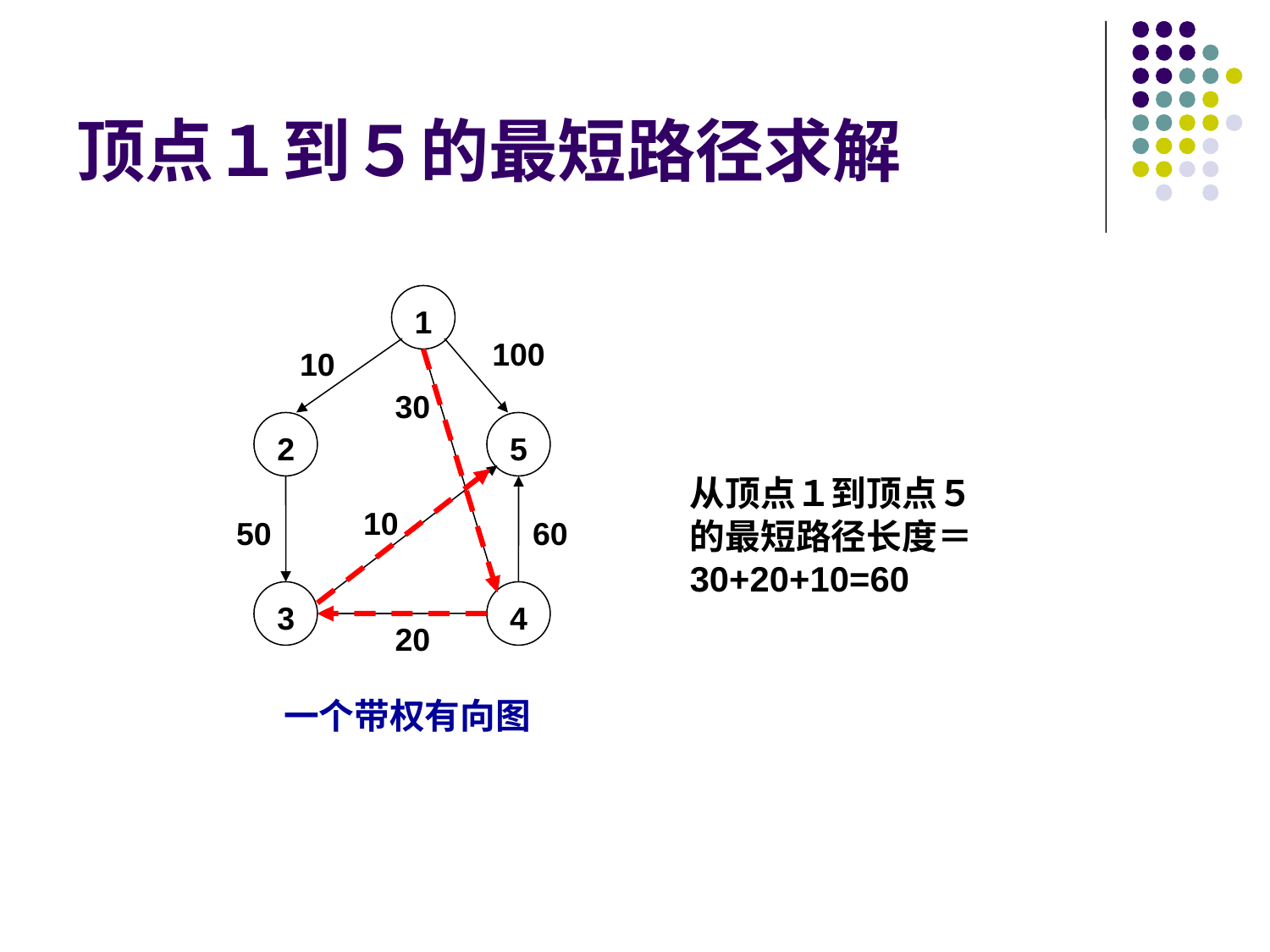

# 顶点１到５的最短路径求解

1
100
10

30

2

5

10
50
60

3

4

20
一个带权有向图

从顶点１到顶点５的最短路径长度＝30+20+10=60